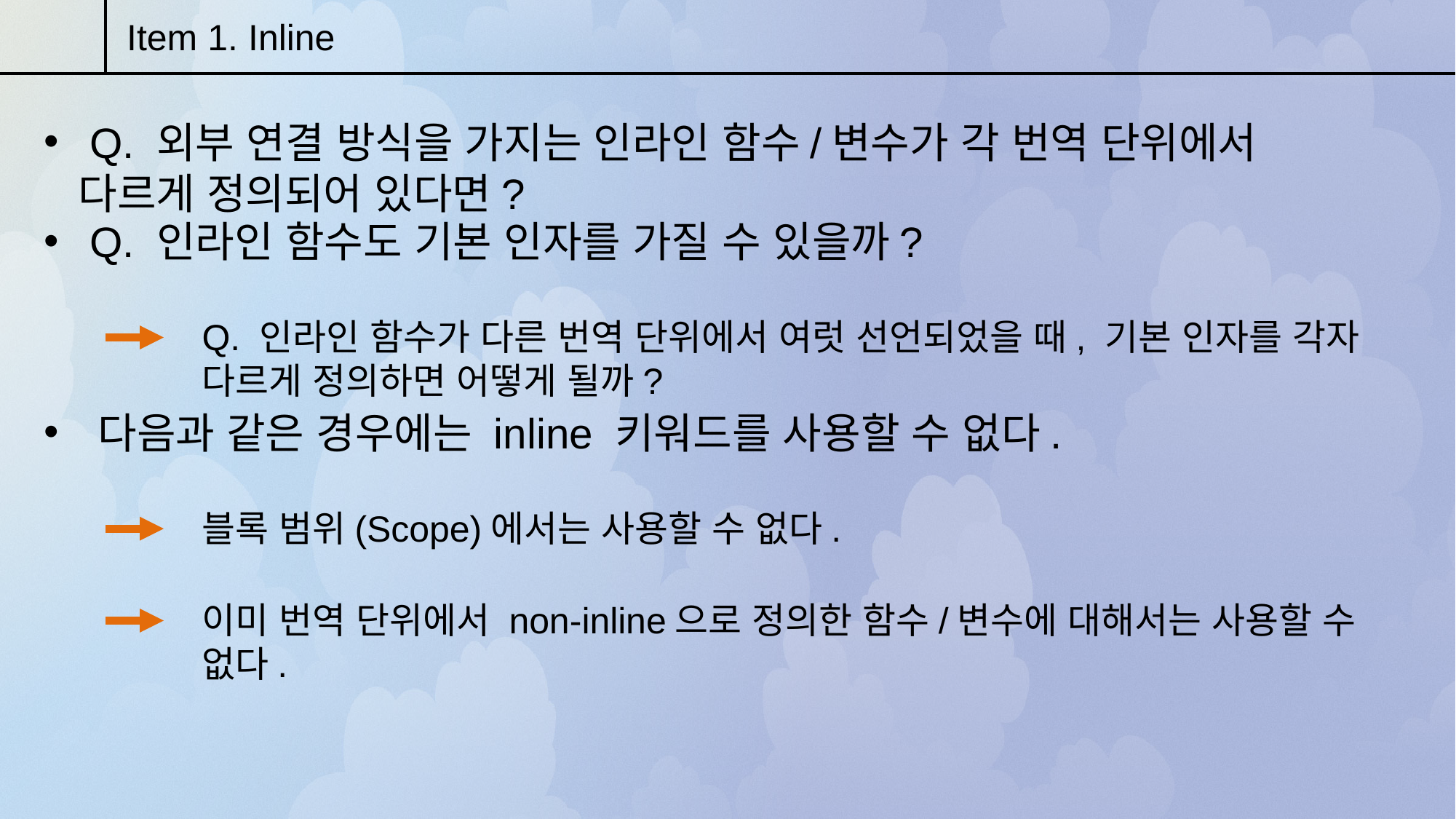

Item 1. Inline
 Q. 외부 연결 방식을 가지는 인라인 함수/변수가 각 번역 단위에서 다르게 정의되어 있다면?
 Q. 인라인 함수도 기본 인자를 가질 수 있을까?
Q. 인라인 함수가 다른 번역 단위에서 여럿 선언되었을 때, 기본 인자를 각자 다르게 정의하면 어떻게 될까?
 다음과 같은 경우에는 inline 키워드를 사용할 수 없다.
블록 범위(Scope)에서는 사용할 수 없다.
이미 번역 단위에서 non-inline으로 정의한 함수/변수에 대해서는 사용할 수 없다.